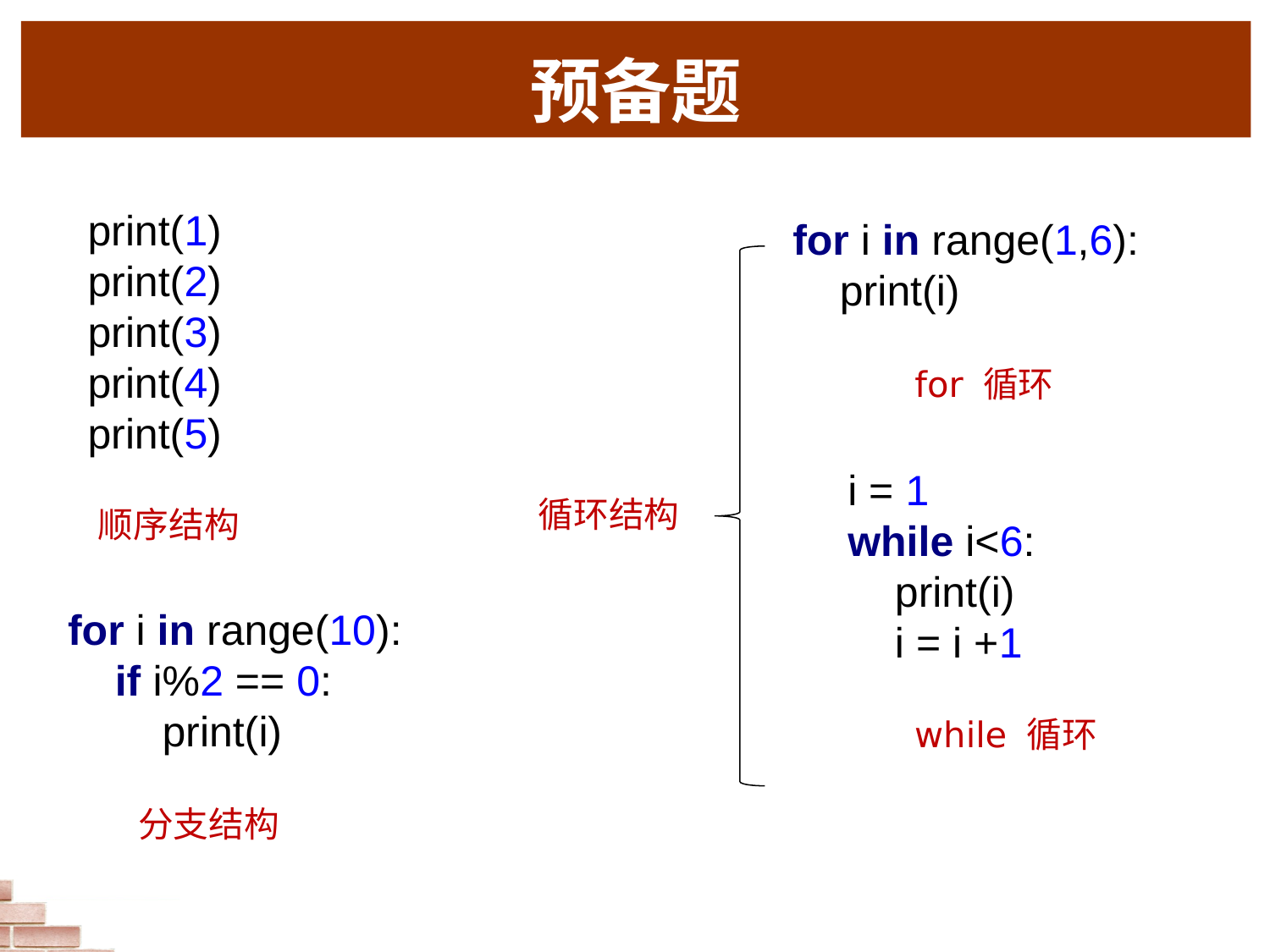

# 预备题
print(1)
print(2)
print(3)
print(4)
print(5)
for i in range(1,6):
    print(i)

for 循环
i = 1
while i<6:
    print(i)
    i = i +1
循环结构
顺序结构
for i in range(10):
    if i%2 == 0:
        print(i)
while 循环
分支结构